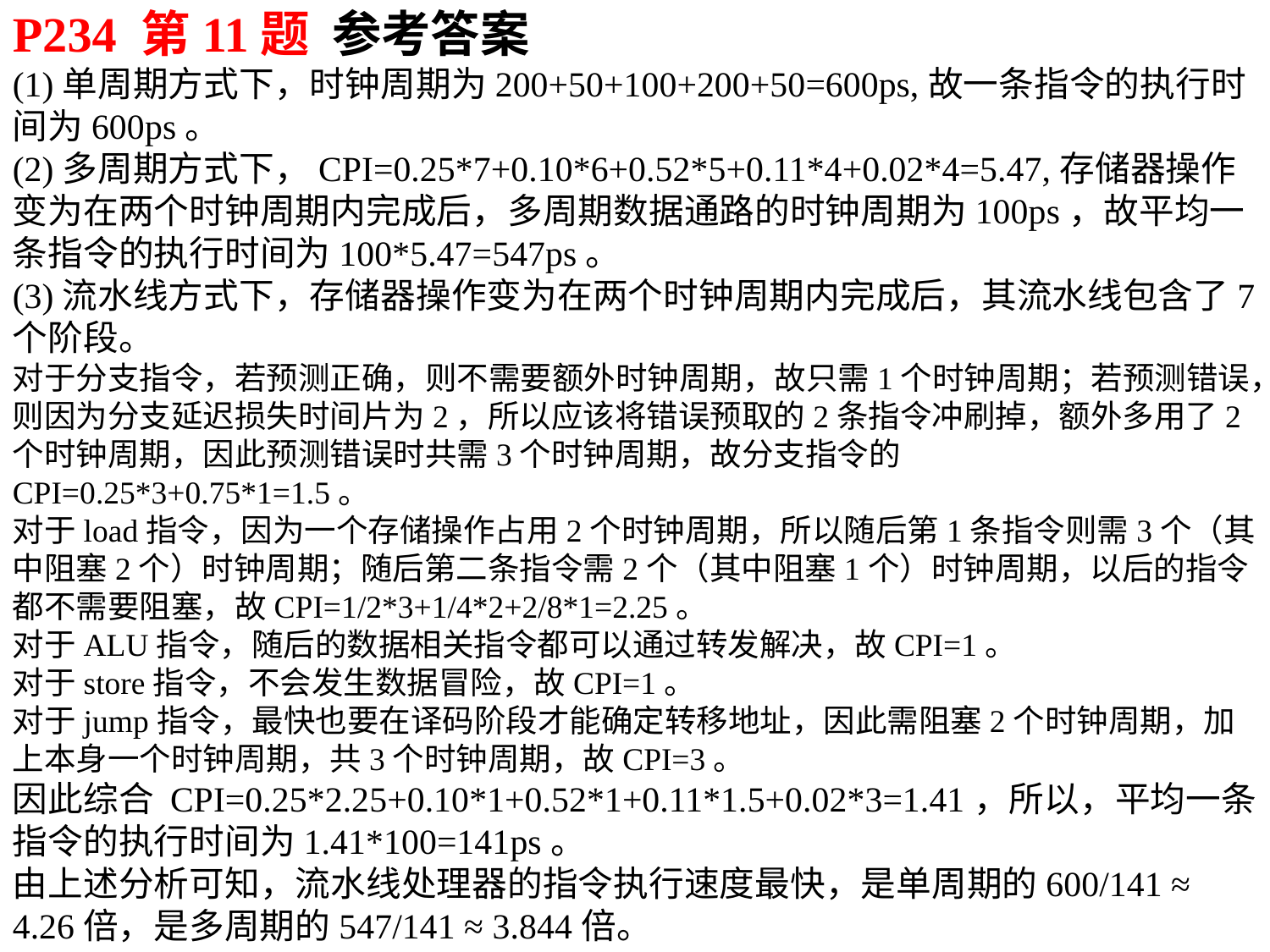

P234 第11题  参考答案
(1)单周期方式下，时钟周期为200+50+100+200+50=600ps,故一条指令的执行时间为600ps。
(2)多周期方式下，CPI=0.25*7+0.10*6+0.52*5+0.11*4+0.02*4=5.47,存储器操作变为在两个时钟周期内完成后，多周期数据通路的时钟周期为100ps，故平均一条指令的执行时间为100*5.47=547ps。
(3)流水线方式下，存储器操作变为在两个时钟周期内完成后，其流水线包含了7个阶段。
对于分支指令，若预测正确，则不需要额外时钟周期，故只需1个时钟周期；若预测错误，则因为分支延迟损失时间片为2，所以应该将错误预取的2条指令冲刷掉，额外多用了2个时钟周期，因此预测错误时共需3个时钟周期，故分支指令的CPI=0.25*3+0.75*1=1.5。
对于load指令，因为一个存储操作占用2个时钟周期，所以随后第1条指令则需3个（其中阻塞2个）时钟周期；随后第二条指令需2个（其中阻塞1个）时钟周期，以后的指令都不需要阻塞，故CPI=1/2*3+1/4*2+2/8*1=2.25。
对于ALU指令，随后的数据相关指令都可以通过转发解决，故CPI=1。
对于store指令，不会发生数据冒险，故CPI=1。
对于jump指令，最快也要在译码阶段才能确定转移地址，因此需阻塞2个时钟周期，加上本身一个时钟周期，共3个时钟周期，故CPI=3。
因此综合 CPI=0.25*2.25+0.10*1+0.52*1+0.11*1.5+0.02*3=1.41，所以，平均一条指令的执行时间为1.41*100=141ps。
由上述分析可知，流水线处理器的指令执行速度最快，是单周期的600/141 ≈ 4.26倍，是多周期的547/141 ≈ 3.844倍。